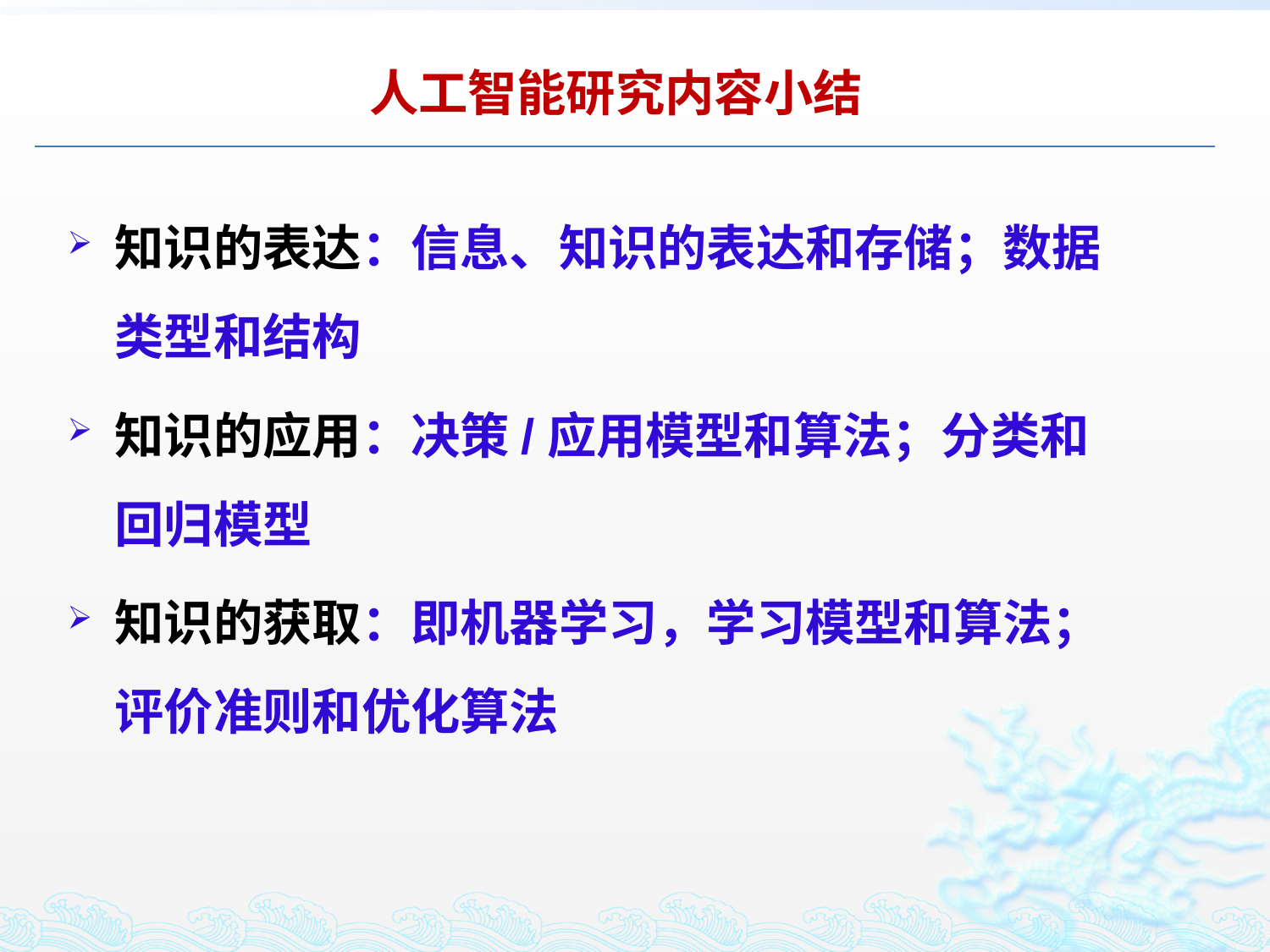

人工智能研究内容小结
知识的表达：信息、知识的表达和存储；数据类型和结构
知识的应用：决策/应用模型和算法；分类和回归模型
知识的获取：即机器学习，学习模型和算法；评价准则和优化算法